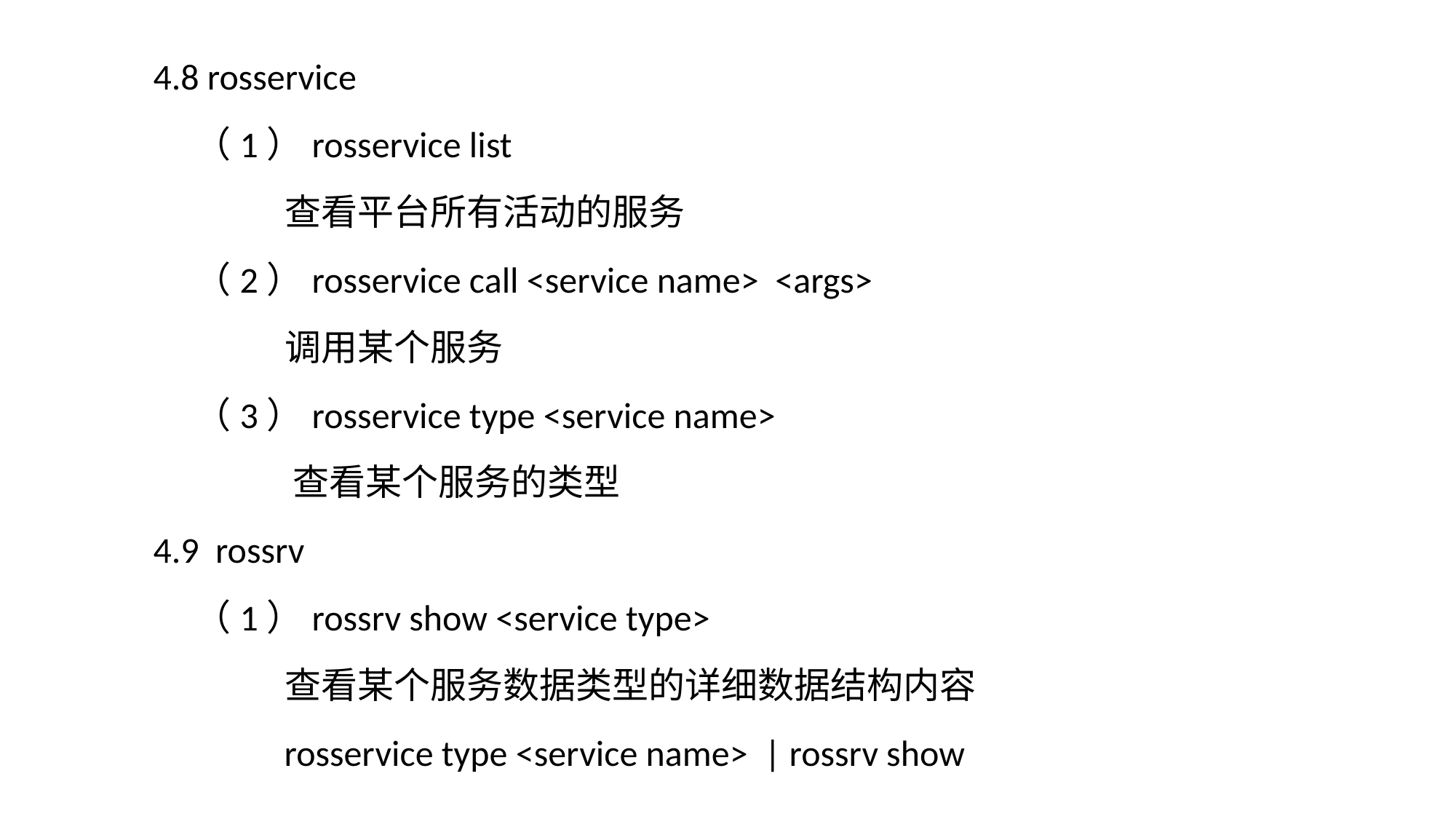

4.8 rosservice
    （1）rosservice list
               查看平台所有活动的服务
    （2）rosservice call <service name>  <args>
               调用某个服务
    （3）rosservice type <service name>
                查看某个服务的类型
4.9  rossrv
    （1）rossrv show <service type>
               查看某个服务数据类型的详细数据结构内容
                rosservice type <service name>  | rossrv show